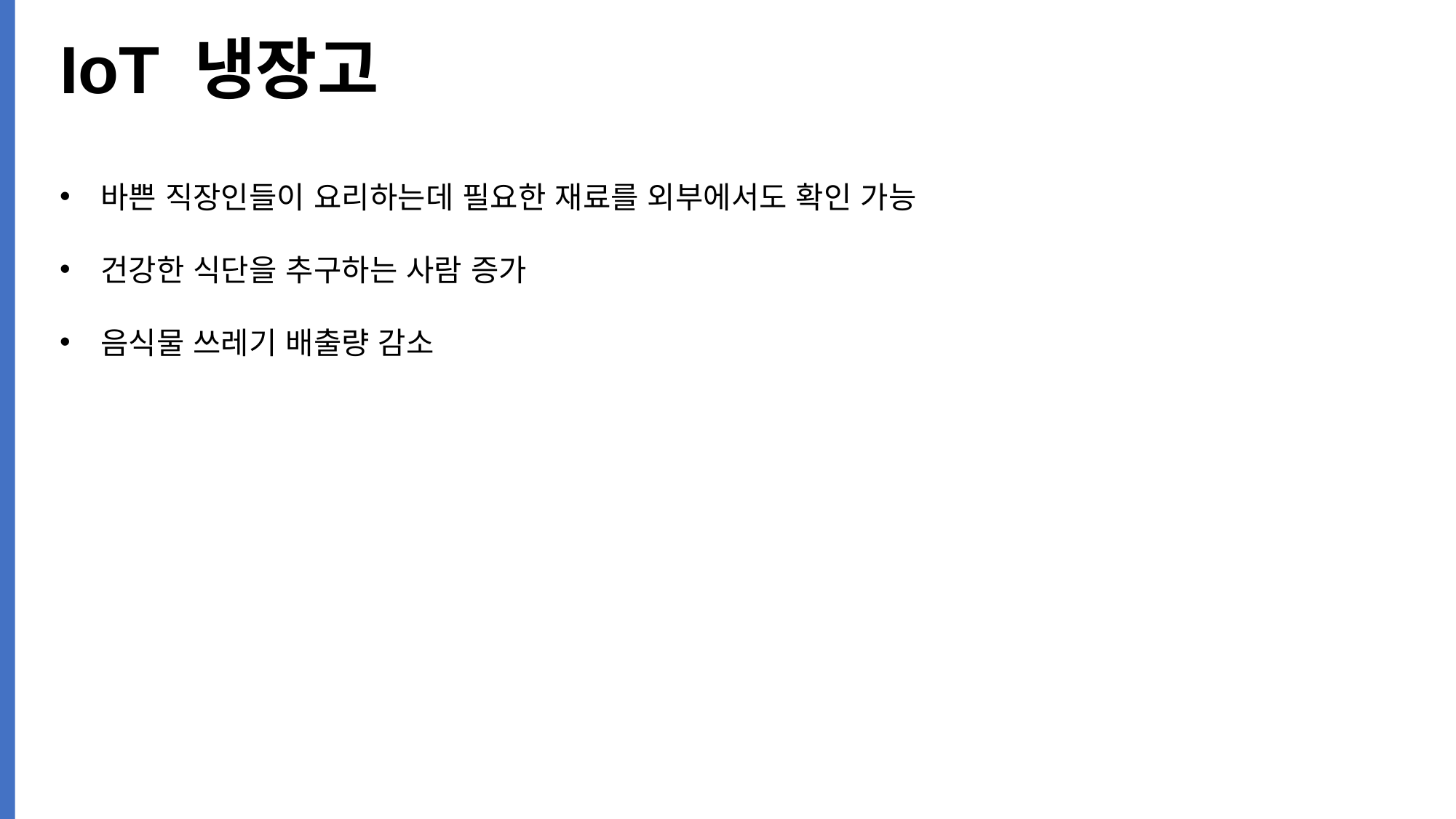

# IoT 냉장고
바쁜 직장인들이 요리하는데 필요한 재료를 외부에서도 확인 가능

건강한 식단을 추구하는 사람 증가

음식물 쓰레기 배출량 감소